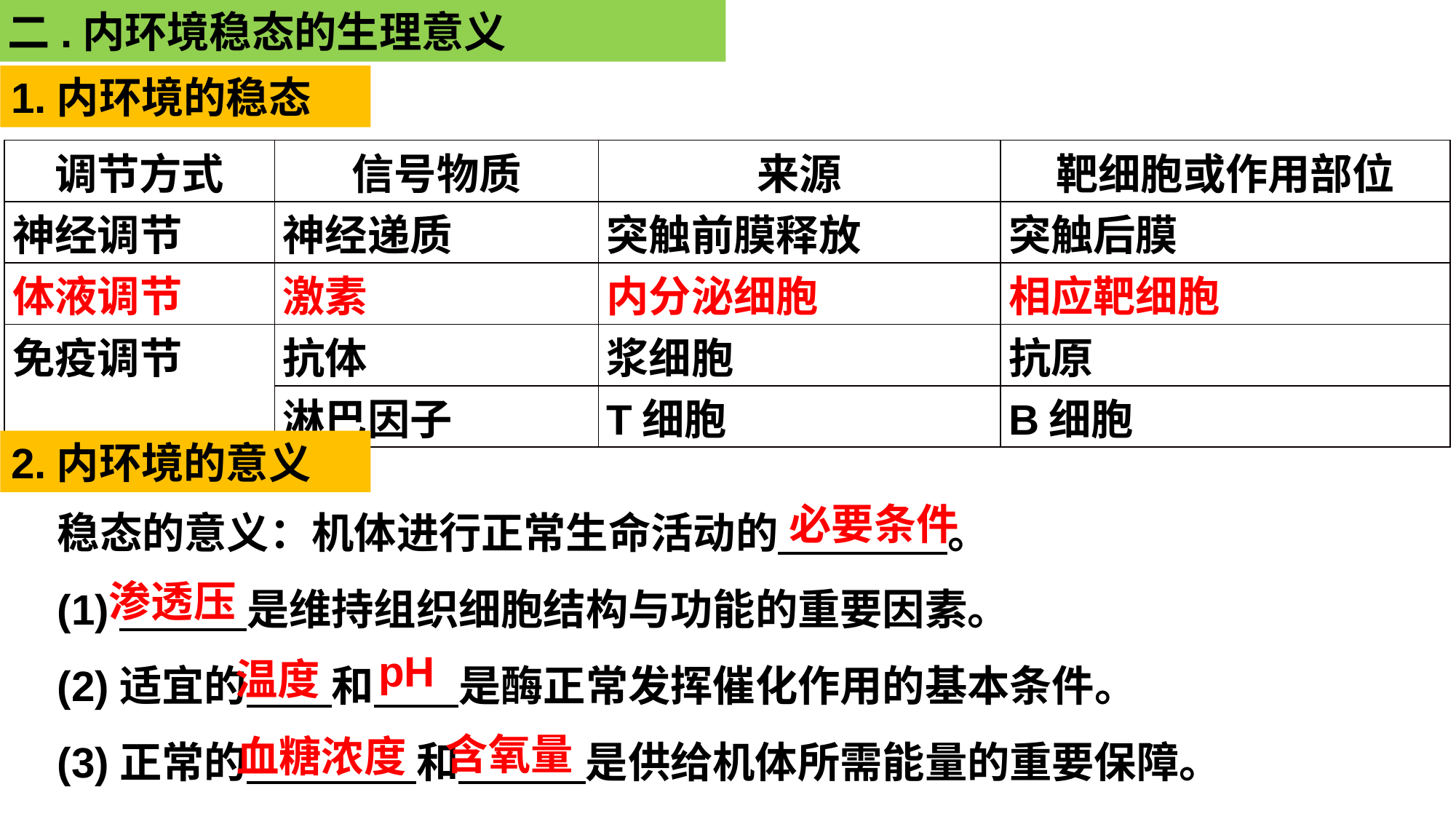

二.内环境稳态的生理意义
1.内环境的稳态
| 调节方式 | 信号物质 | 来源 | 靶细胞或作用部位 |
| --- | --- | --- | --- |
| 神经调节 | 神经递质 | 突触前膜释放 | 突触后膜 |
| 体液调节 | 激素 | 内分泌细胞 | 相应靶细胞 |
| 免疫调节 | 抗体 | 浆细胞 | 抗原 |
|  | 淋巴因子 | T细胞 | B细胞 |
2.内环境的意义
稳态的意义：机体进行正常生命活动的　　　　。
(1)　　　是维持组织细胞结构与功能的重要因素。
(2)适宜的　　和　　是酶正常发挥催化作用的基本条件。
(3)正常的　　　　和　　　是供给机体所需能量的重要保障。
必要条件
渗透压
pH
温度
含氧量
血糖浓度